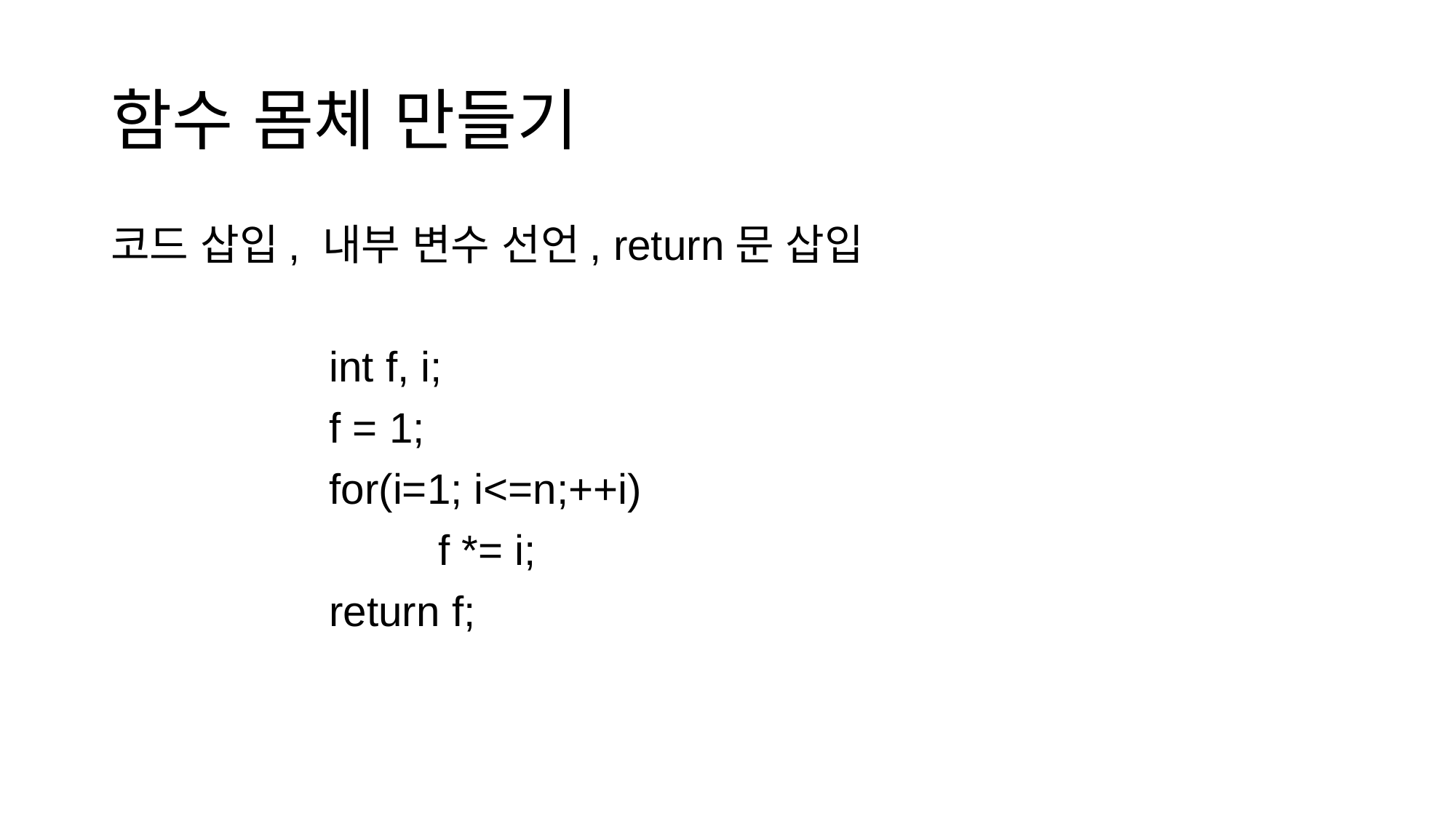

# 함수 몸체 만들기
코드 삽입, 내부 변수 선언, return문 삽입

		int f, i;
		f = 1;
		for(i=1; i<=n;++i)
			f *= i;
		return f;